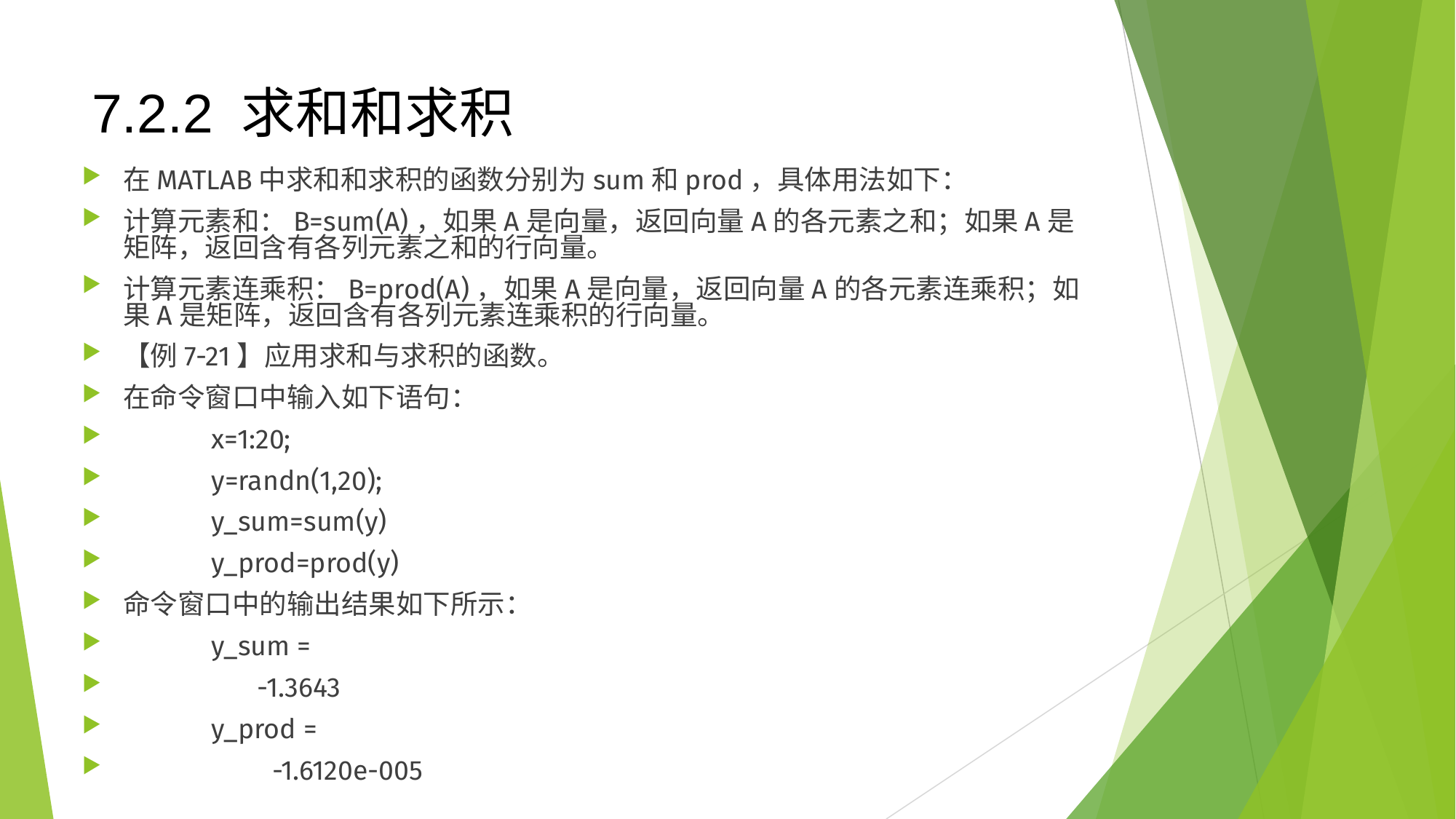

7.2.2 求和和求积
在MATLAB中求和和求积的函数分别为sum和prod，具体用法如下：
计算元素和：B=sum(A)，如果A是向量，返回向量A的各元素之和；如果A是矩阵，返回含有各列元素之和的行向量。
计算元素连乘积：B=prod(A)，如果A是向量，返回向量A的各元素连乘积；如果A是矩阵，返回含有各列元素连乘积的行向量。
【例7-21】应用求和与求积的函数。
在命令窗口中输入如下语句：
　　　x=1:20;
　　　y=randn(1,20);
　　　y_sum=sum(y)
　　　y_prod=prod(y)
命令窗口中的输出结果如下所示：
　　　y_sum =
　　　　   -1.3643
　　　y_prod =
　　　　　 -1.6120e-005